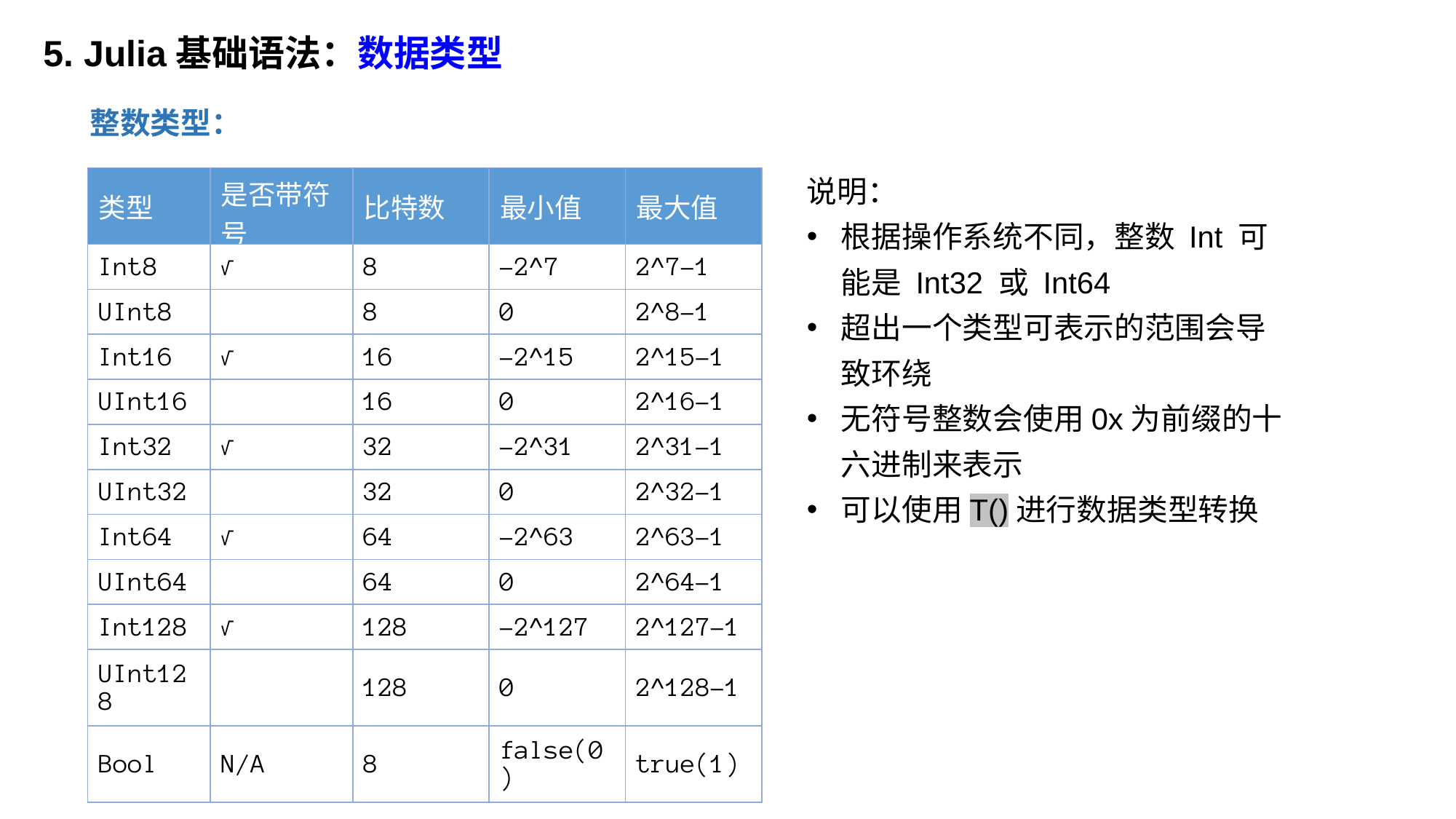

5. Julia基础语法：数据类型
整数类型：
说明：
根据操作系统不同，整数 Int 可能是 Int32 或 Int64
超出一个类型可表示的范围会导致环绕
无符号整数会使用0x为前缀的十六进制来表示
可以使用T()进行数据类型转换
| 类型 | 是否带符号 | 比特数 | 最小值 | 最大值 |
| --- | --- | --- | --- | --- |
| Int8 | √ | 8 | -2^7 | 2^7-1 |
| UInt8 |  | 8 | 0 | 2^8-1 |
| Int16 | √ | 16 | -2^15 | 2^15-1 |
| UInt16 |  | 16 | 0 | 2^16-1 |
| Int32 | √ | 32 | -2^31 | 2^31-1 |
| UInt32 |  | 32 | 0 | 2^32-1 |
| Int64 | √ | 64 | -2^63 | 2^63-1 |
| UInt64 |  | 64 | 0 | 2^64-1 |
| Int128 | √ | 128 | -2^127 | 2^127-1 |
| UInt128 |  | 128 | 0 | 2^128-1 |
| Bool | N/A | 8 | false(0) | true(1) |